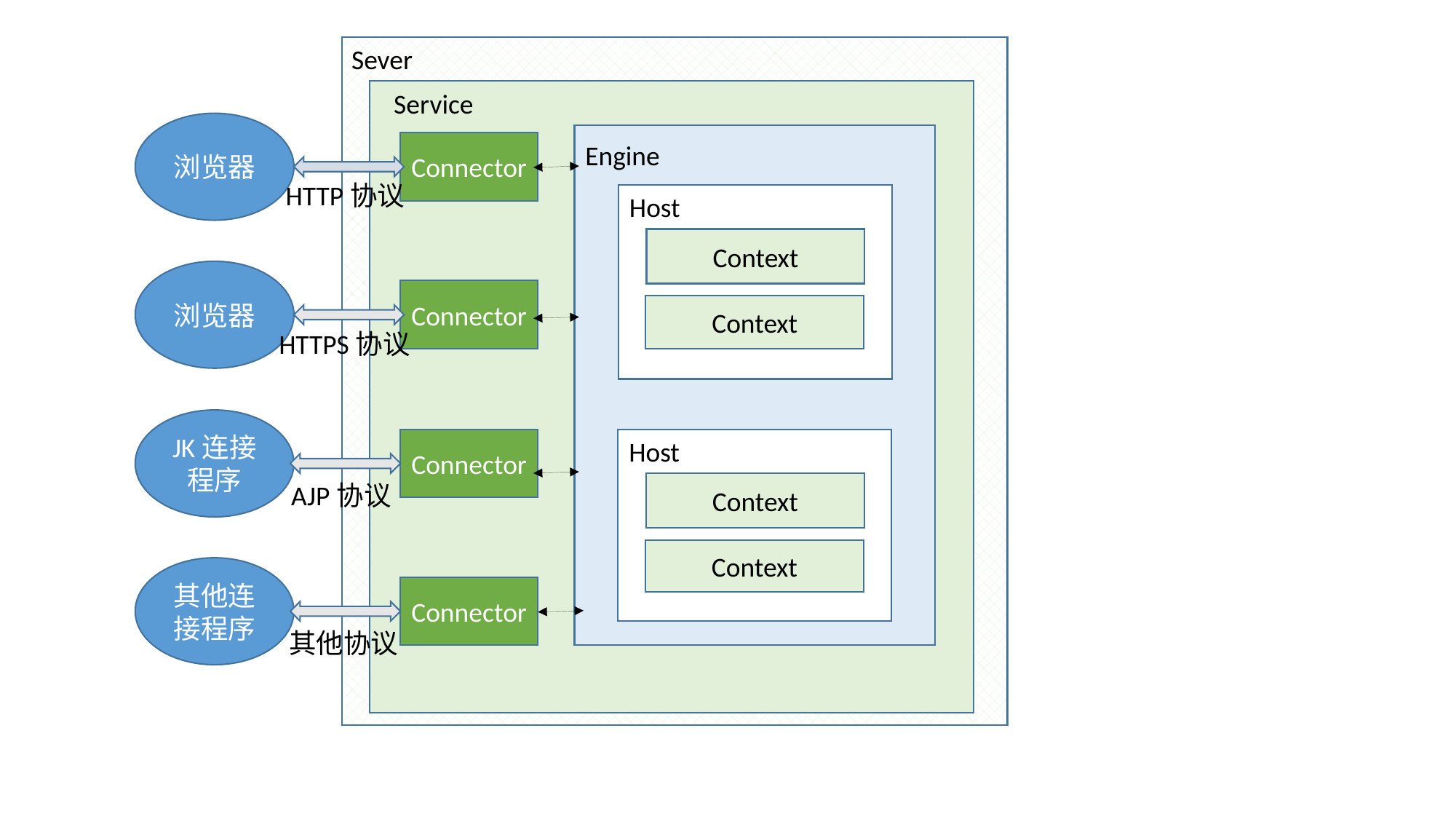

Sever

Service

浏览器

Connector
Engine

HTTP协议

Host
Context
浏览器
Connector
Context

HTTPS协议
JK连接程序
Connector

Host

AJP协议
Context
Context
其他连接程序
Connector

其他协议